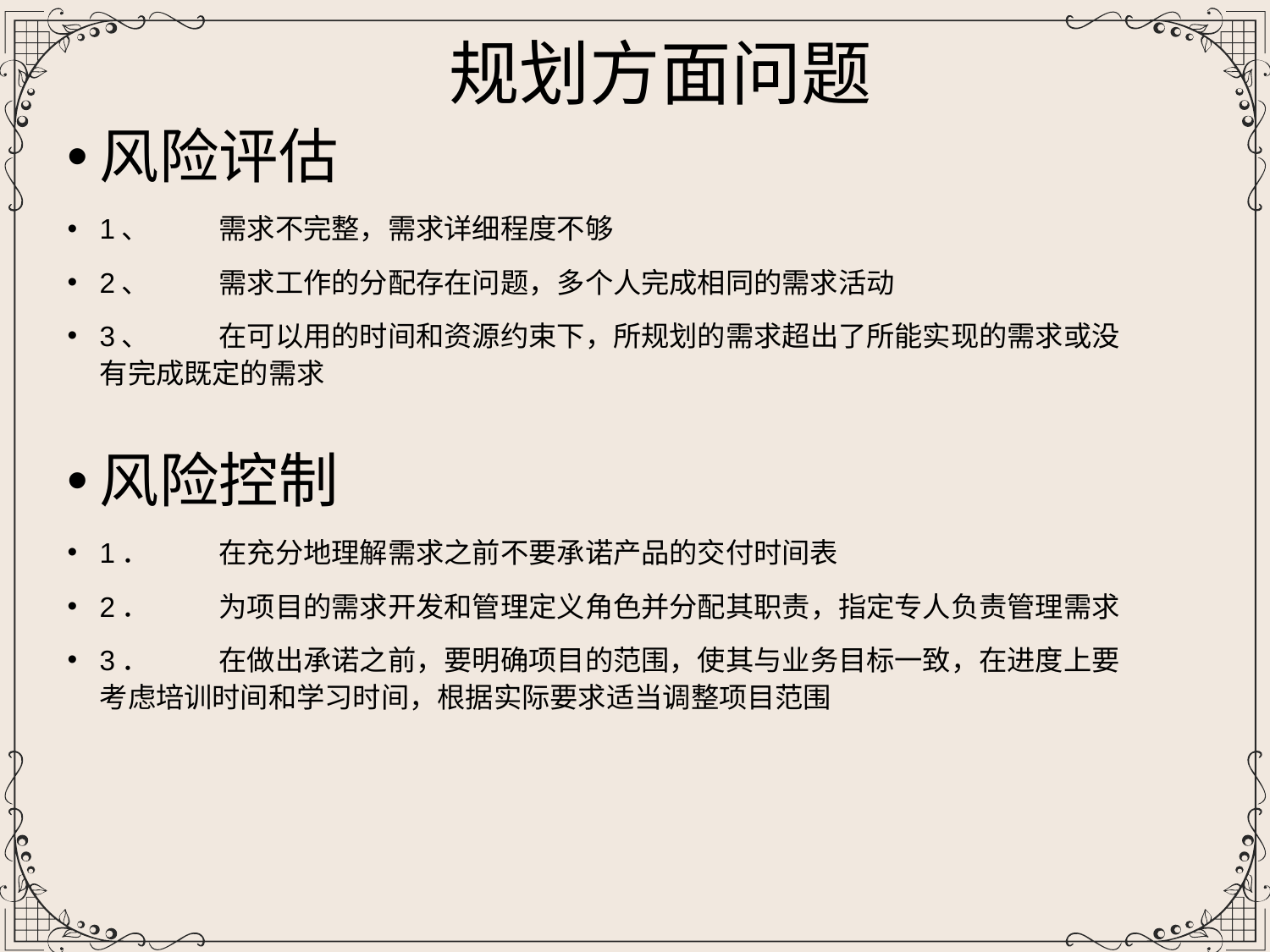

规划方面问题
风险评估
1、	需求不完整，需求详细程度不够
2、	需求工作的分配存在问题，多个人完成相同的需求活动
3、	在可以用的时间和资源约束下，所规划的需求超出了所能实现的需求或没有完成既定的需求

风险控制
1．	在充分地理解需求之前不要承诺产品的交付时间表
2．	为项目的需求开发和管理定义角色并分配其职责，指定专人负责管理需求
3．	在做出承诺之前，要明确项目的范围，使其与业务目标一致，在进度上要考虑培训时间和学习时间，根据实际要求适当调整项目范围